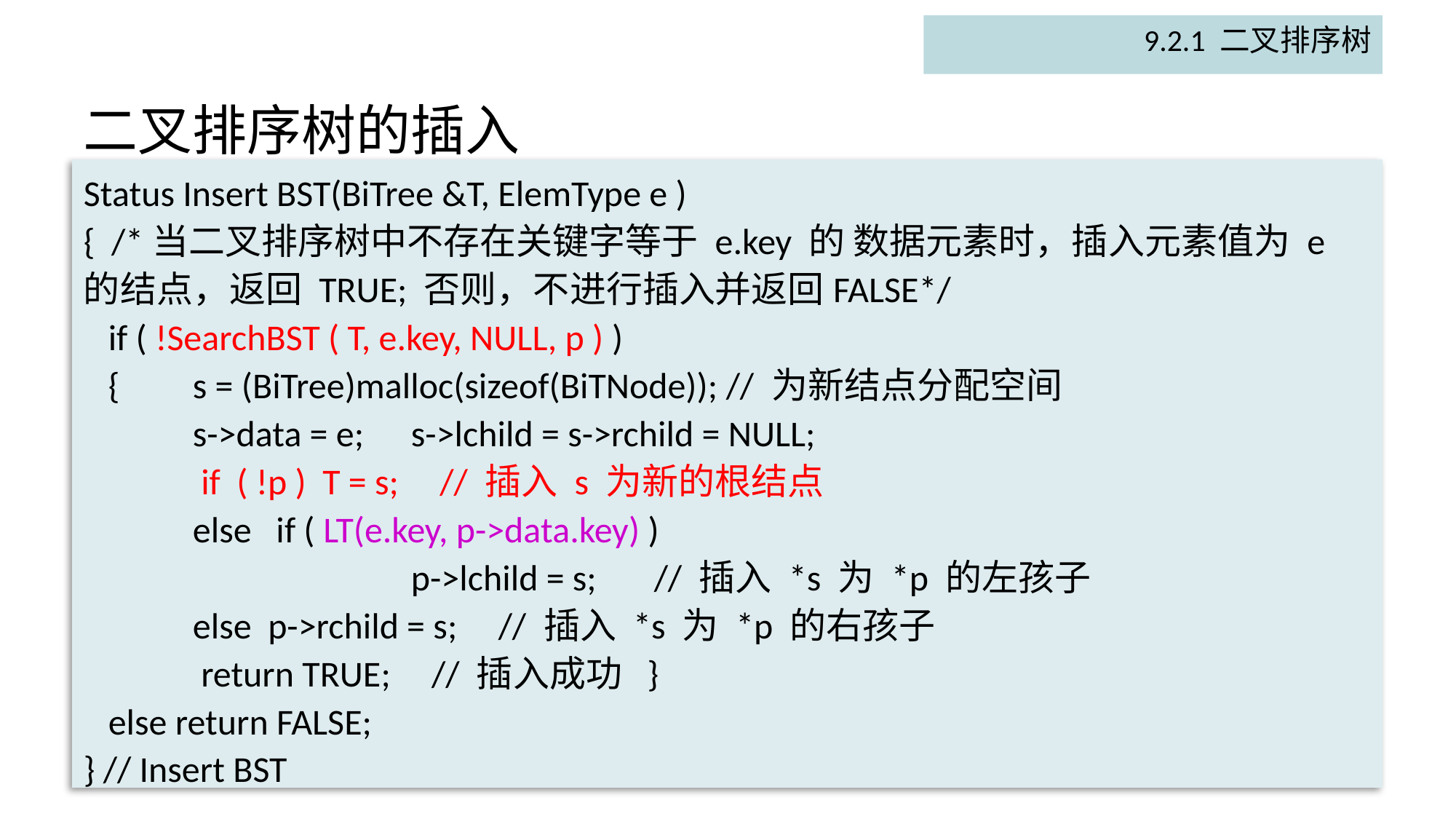

9.2.1 二叉排序树
# 二叉排序树的插入
Status Insert BST(BiTree &T, ElemType e )
{  /*当二叉排序树中不存在关键字等于 e.key 的 数据元素时，插入元素值为 e 的结点，返回 TRUE; 否则，不进行插入并返回FALSE*/
   if ( !SearchBST ( T, e.key, NULL, p ) )
   {	s = (BiTree)malloc(sizeof(BiTNode)); // 为新结点分配空间
      	s->data = e;  	s->lchild = s->rchild = NULL;
  	 if  ( !p )  T = s;     // 插入 s 为新的根结点
   	else   if ( LT(e.key, p->data.key) )
                     		p->lchild = s;       // 插入 *s 为 *p 的左孩子
            	else  p->rchild = s;     // 插入 *s 为 *p 的右孩子
  	 return TRUE;     // 插入成功  }
   else return FALSE;
} // Insert BST